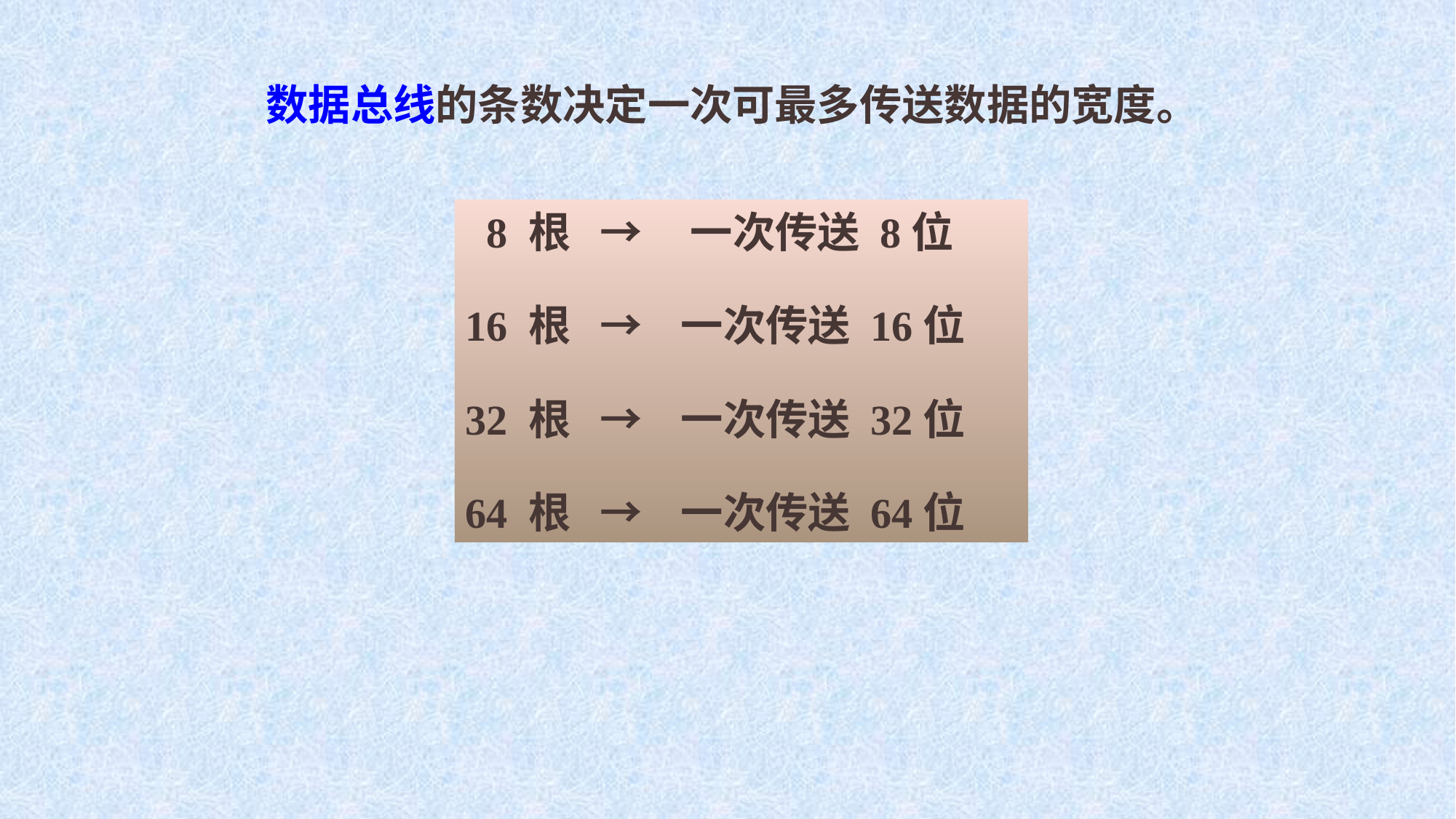

数据总线的条数决定一次可最多传送数据的宽度。
  8 根   →     一次传送 8位
16 根   →    一次传送 16位
32 根   →    一次传送 32位
64 根   →    一次传送 64位